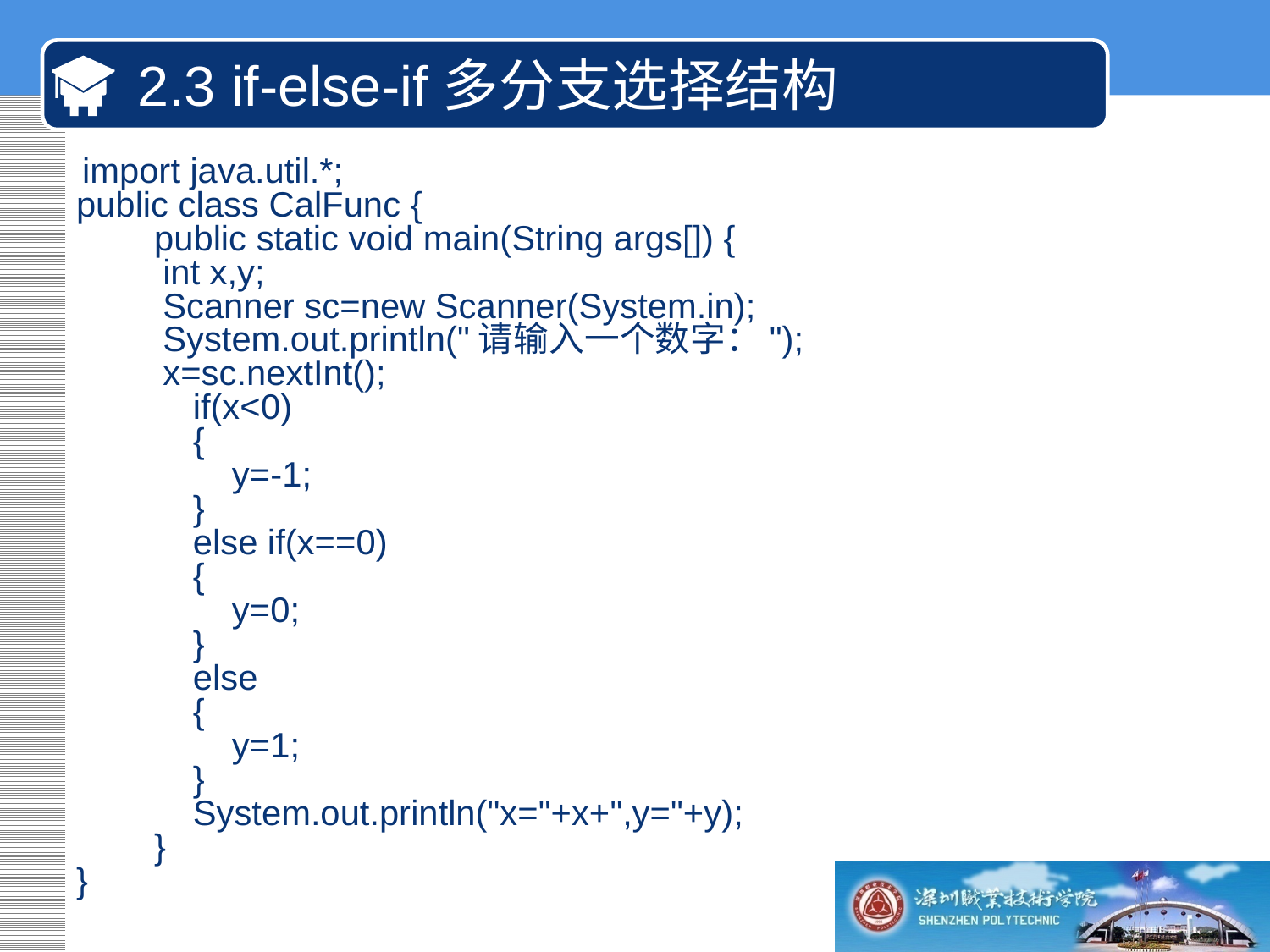

# 2.3 if-else-if多分支选择结构
 import java.util.*;
public class CalFunc {
        public static void main(String args[]) {
    	    int x,y;
    	    Scanner sc=new Scanner(System.in);
    	    System.out.println("请输入一个数字：");
    	    x=sc.nextInt();
            if(x<0)
            {
                y=-1;
            }
            else if(x==0)
            {
                y=0;
            }
            else
            {
                y=1;
            }
            System.out.println("x="+x+",y="+y);
        }
}